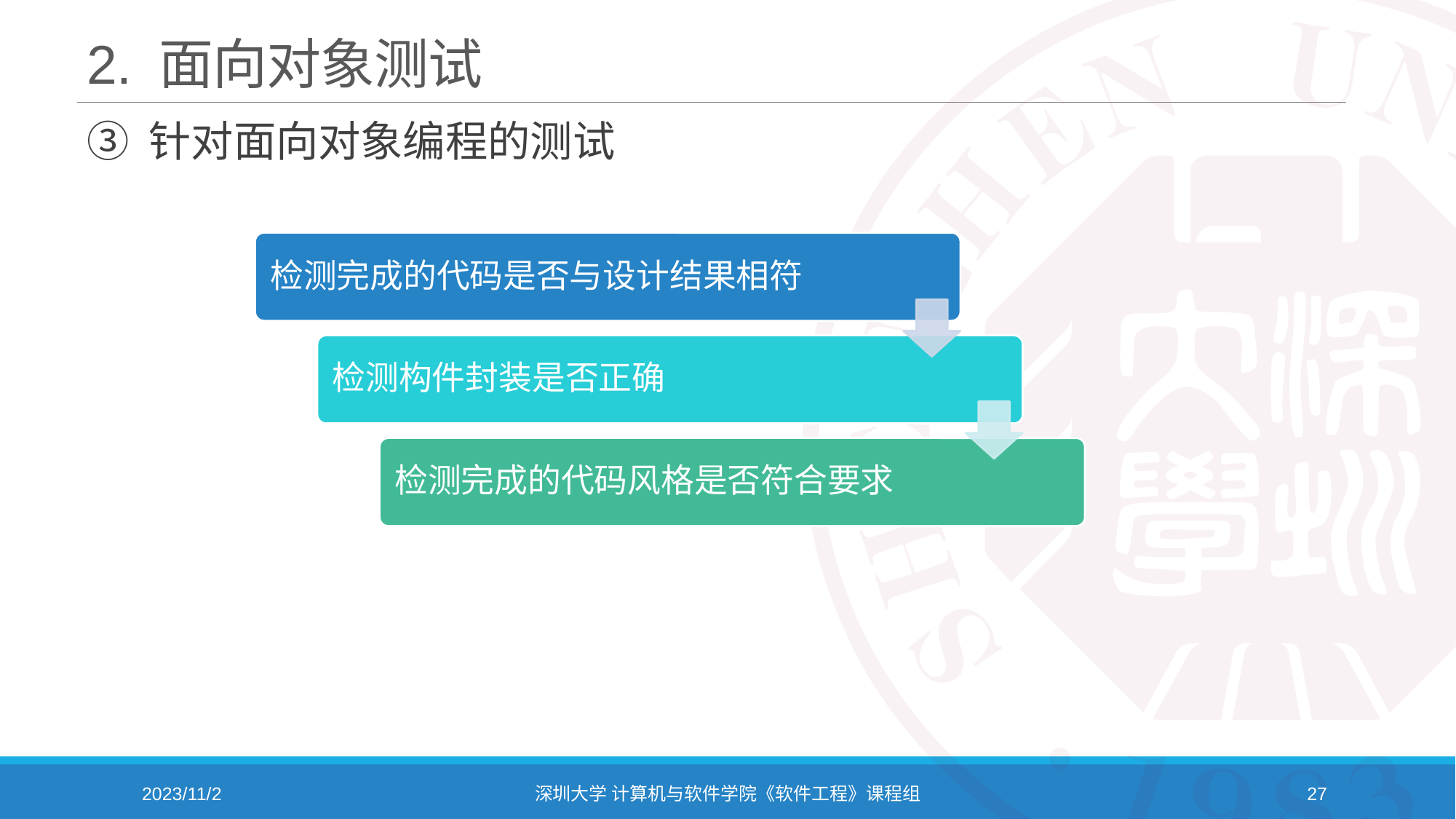

# 2. 面向对象测试
③ 针对面向对象编程的测试
检测完成的代码是否与设计结果相符
检测构件封装是否正确
检测完成的代码风格是否符合要求

2023/11/2
深圳大学 计算机与软件学院《软件工程》课程组
27